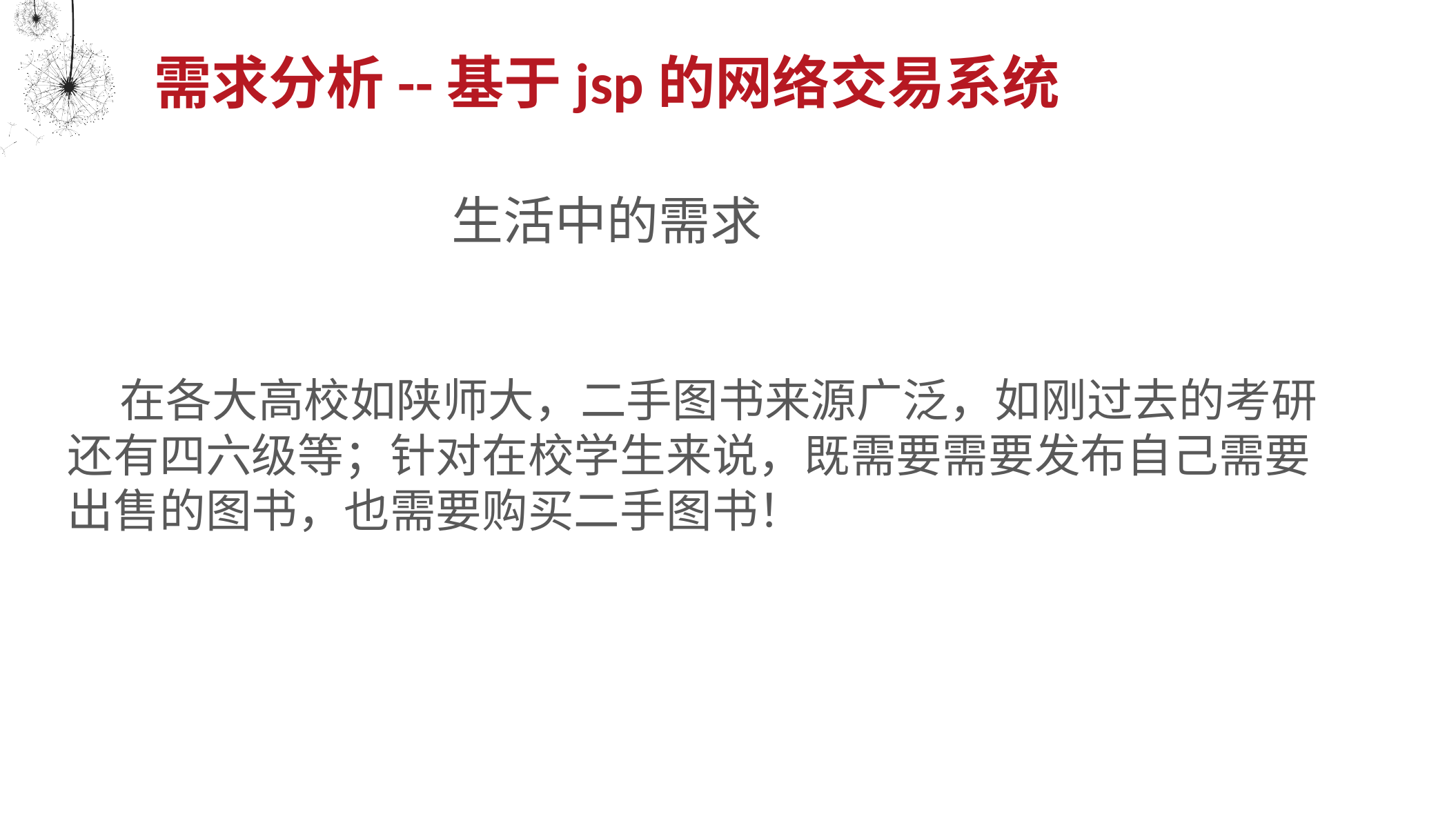

需求分析--基于jsp的网络交易系统
生活中的需求
    在各大高校如陕师大，二手图书来源广泛，如刚过去的考研还有四六级等；针对在校学生来说，既需要需要发布自己需要出售的图书，也需要购买二手图书！

请替换文字内容
点击添加相关标题文字，点击添加相关标题文字，点击添加相关标题文字，点击添加相关标题文字，点击添加相关标题文字，点击添加相关标题文字，点击添加相关标题文字，点击添加相关标题文字，点击添加相关标题文字，点击添加相关标题文字，点击添加相关标题文字，点击添加相关标题文字，点击添加相关标题文字，点击添加相关标题文字，点击添加相关标题文字，点击添加相关标题文字，点击添加相关标题文字，点击添加相关标题文字，点击添加相关标题文字。